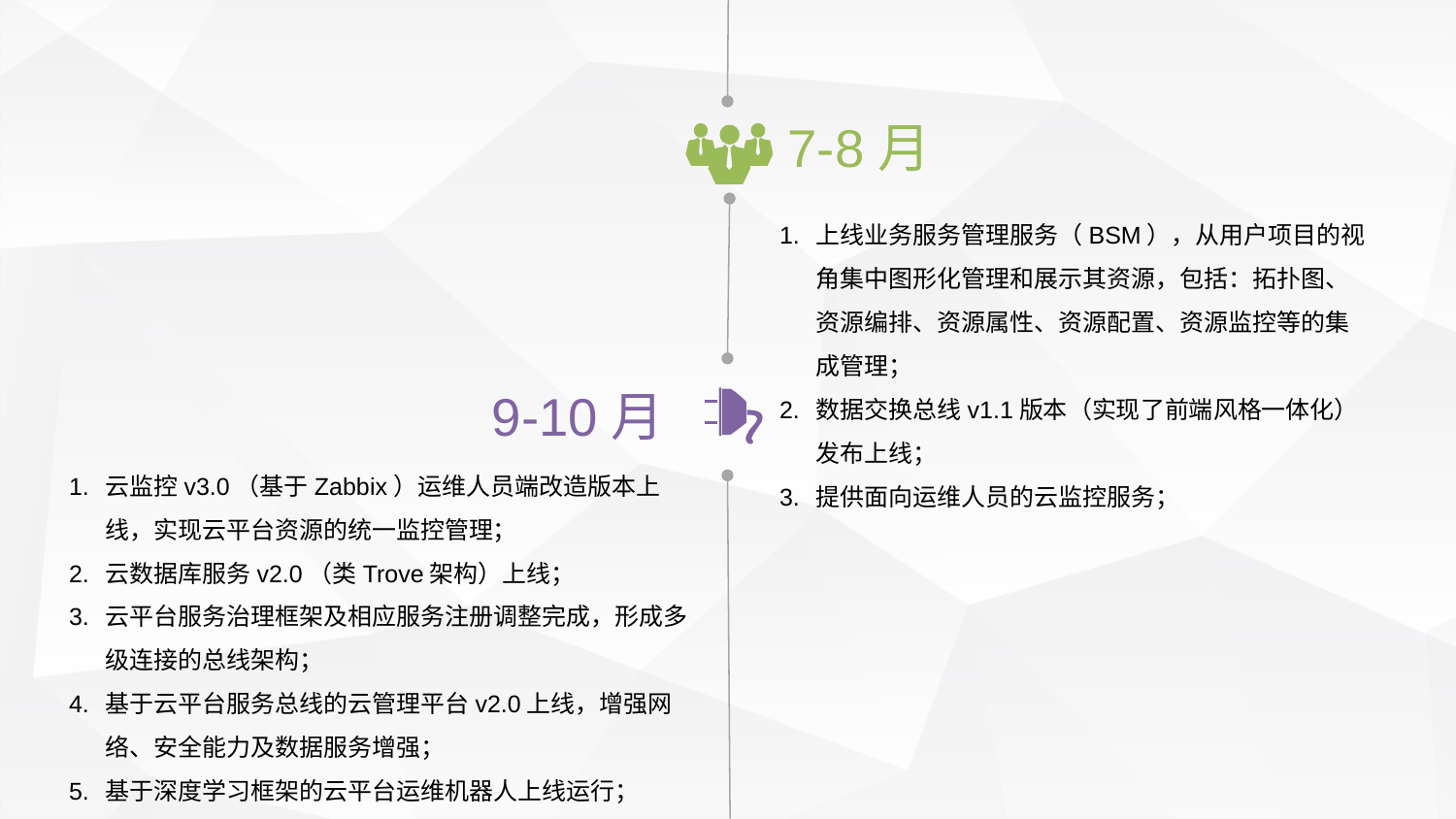

7-8月

上线业务服务管理服务（BSM），从用户项目的视角集中图形化管理和展示其资源，包括：拓扑图、资源编排、资源属性、资源配置、资源监控等的集成管理；
数据交换总线v1.1版本（实现了前端风格一体化）发布上线；
提供面向运维人员的云监控服务；
9-10月

云监控v3.0（基于Zabbix）运维人员端改造版本上线，实现云平台资源的统一监控管理；
云数据库服务v2.0（类Trove架构）上线；
云平台服务治理框架及相应服务注册调整完成，形成多级连接的总线架构；
基于云平台服务总线的云管理平台v2.0上线，增强网络、安全能力及数据服务增强；
基于深度学习框架的云平台运维机器人上线运行；